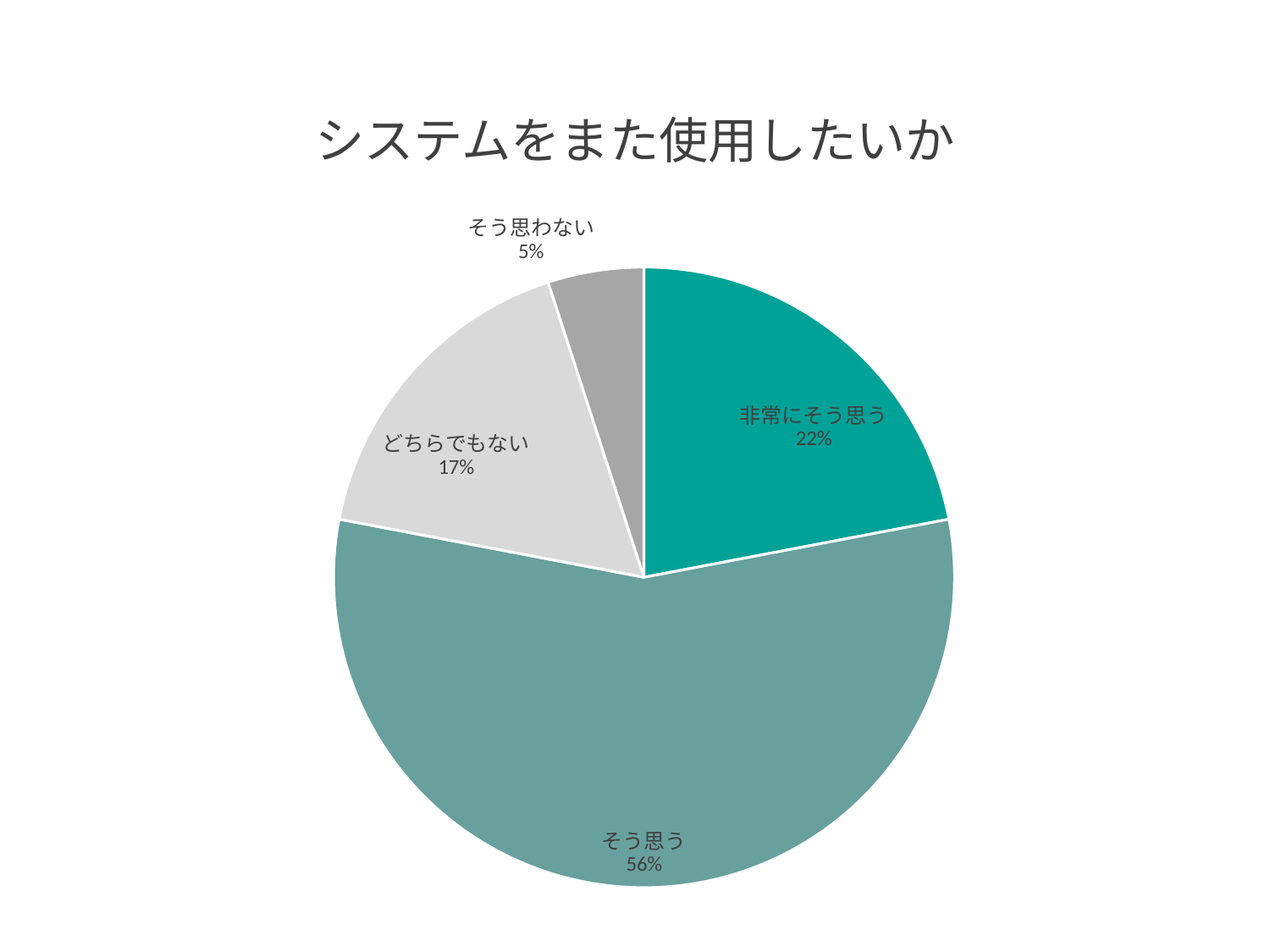

# システムをまた使用したいか

### Chart

| Category | 売上高 |
|---|---|
| 非常にそう思う | 22.0 |
| そう思う | 56.0 |
| どちらでもない | 17.0 |
| そう思わない | 5.0 |